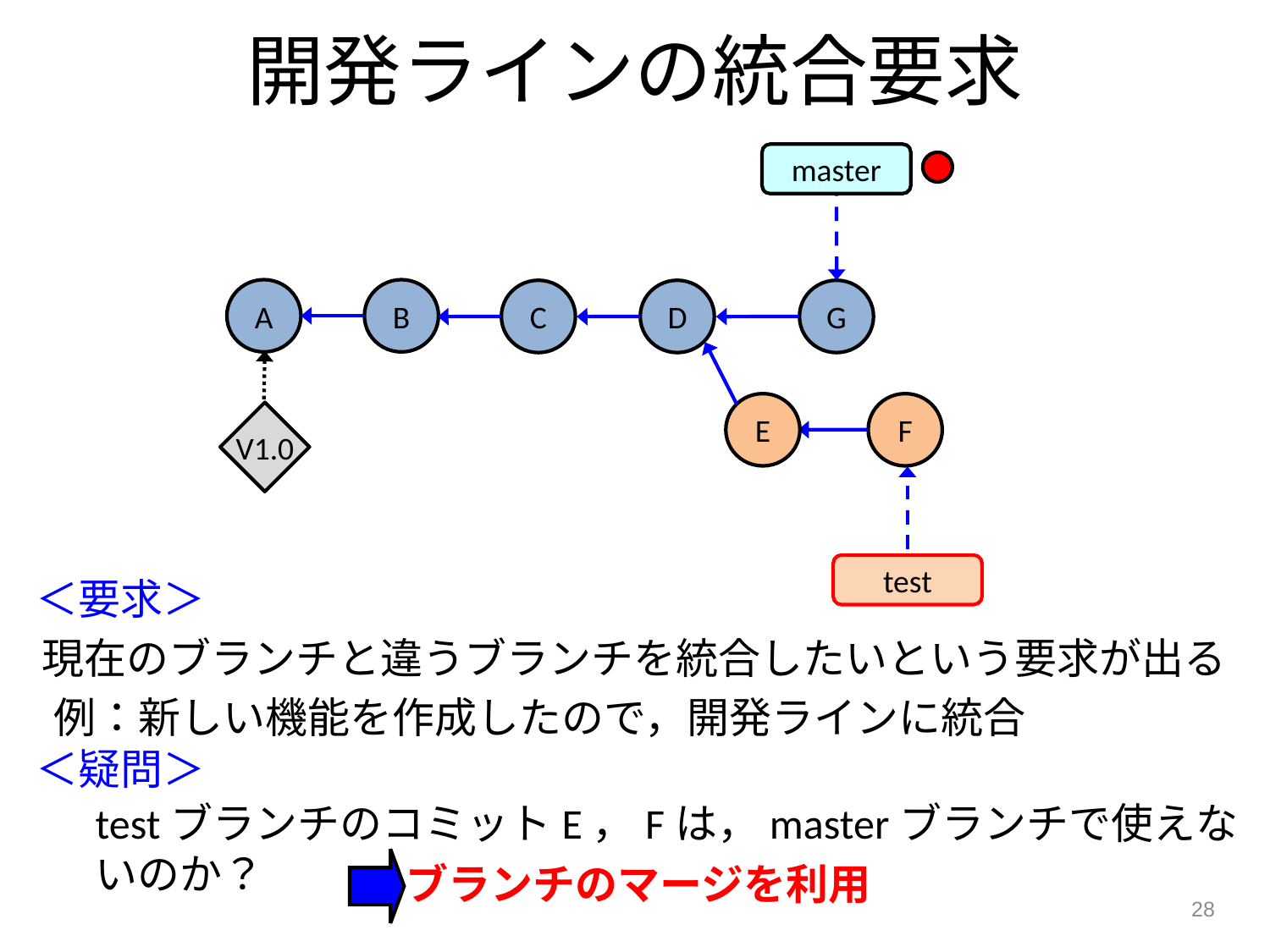

開発ラインの統合要求
master

A
B
C
D
G
E
F

V1.0
test
＜要求＞
現在のブランチと違うブランチを統合したいという要求が出る
例：新しい機能を作成したので，開発ラインに統合
＜疑問＞
testブランチのコミットE，Fは，masterブランチで使えないのか？
ブランチのマージを利用

28